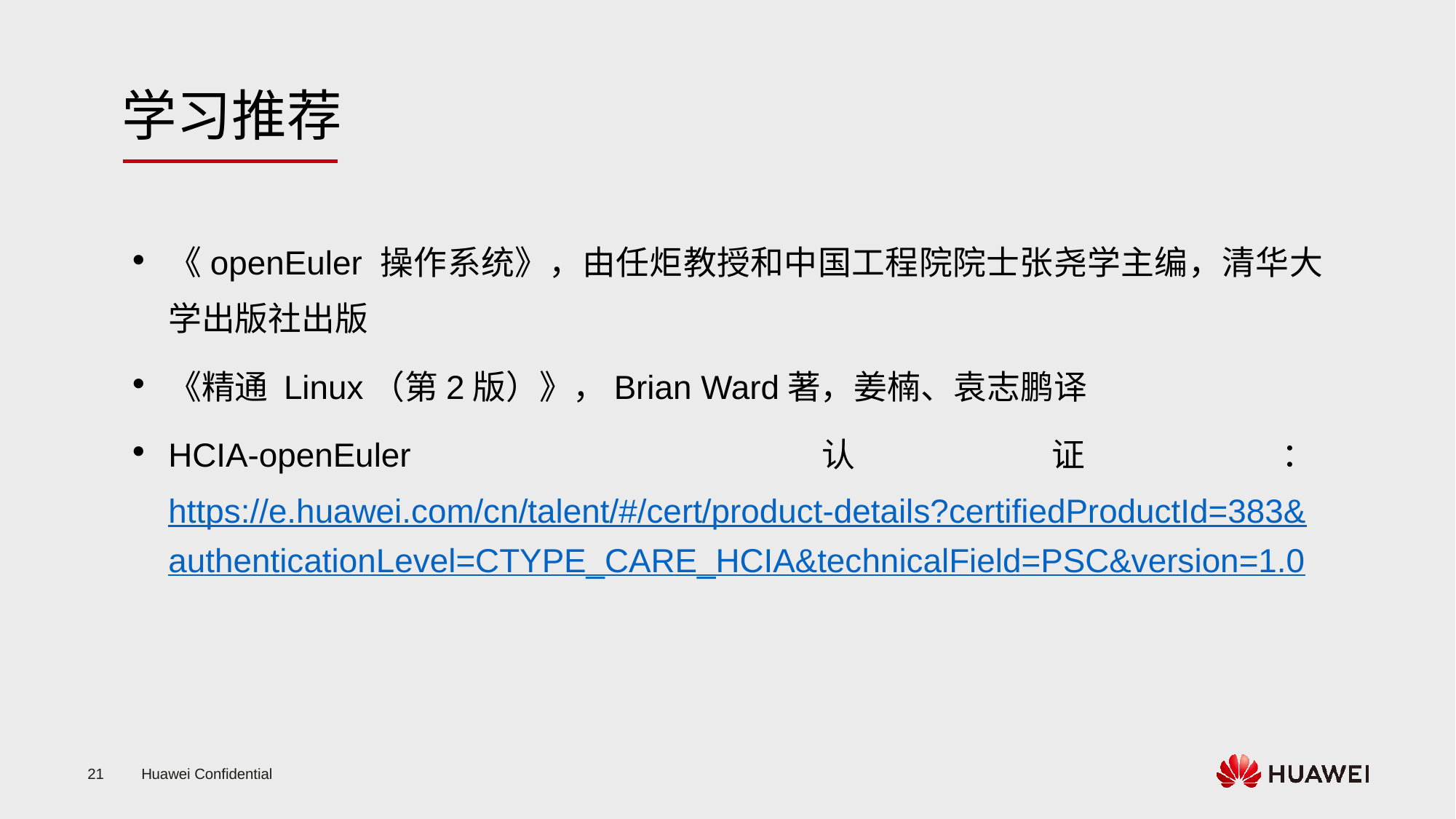

《openEuler 操作系统》，由任炬教授和中国工程院院士张尧学主编，清华大学出版社出版
《精通 Linux（第2版）》，Brian Ward著，姜楠、袁志鹏译
HCIA-openEuler 认证：https://e.huawei.com/cn/talent/#/cert/product-details?certifiedProductId=383&authenticationLevel=CTYPE_CARE_HCIA&technicalField=PSC&version=1.0